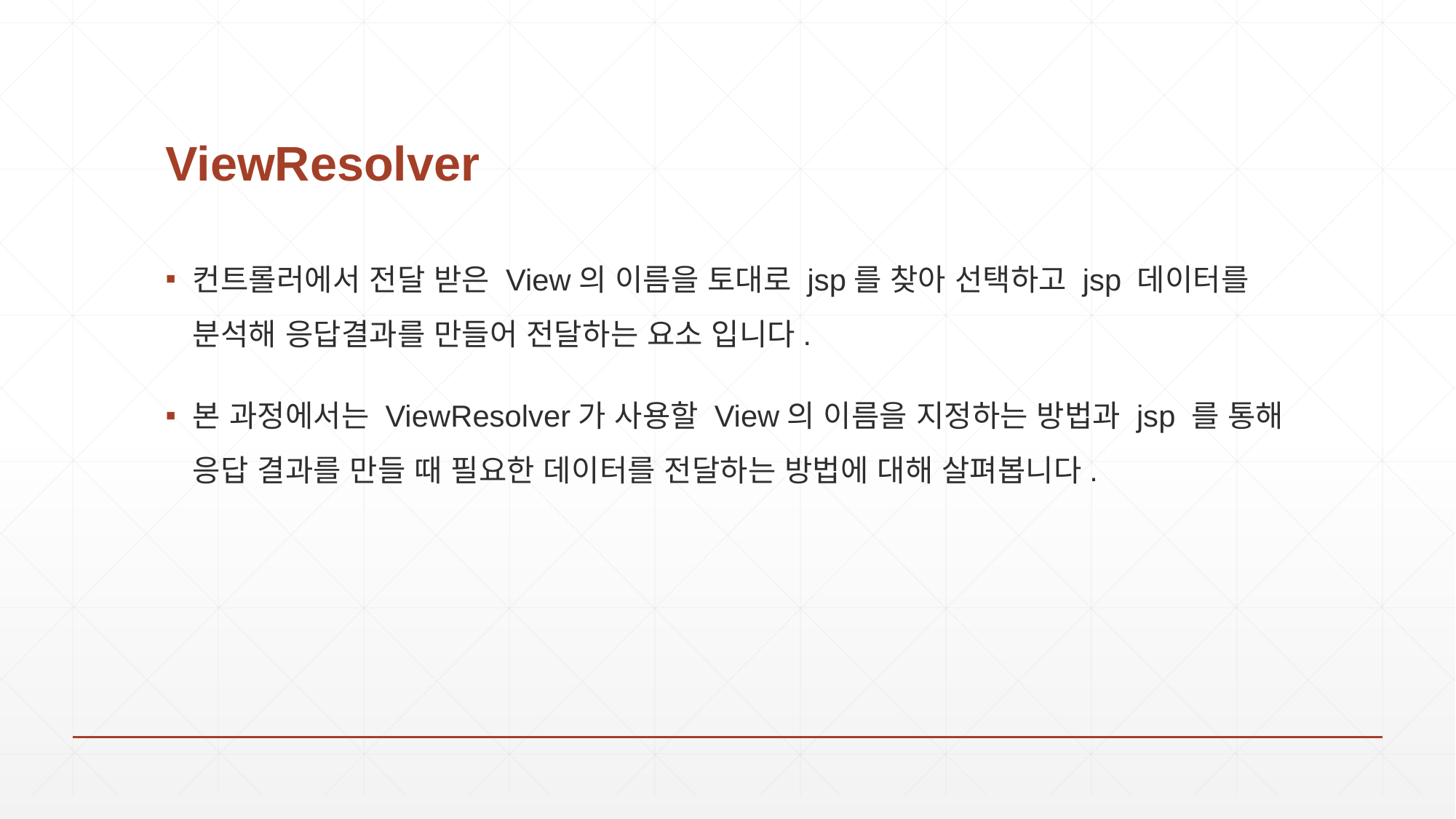

# ViewResolver
컨트롤러에서 전달 받은 View의 이름을 토대로 jsp를 찾아 선택하고 jsp 데이터를 분석해 응답결과를 만들어 전달하는 요소 입니다.
본 과정에서는 ViewResolver가 사용할 View의 이름을 지정하는 방법과 jsp 를 통해 응답 결과를 만들 때 필요한 데이터를 전달하는 방법에 대해 살펴봅니다.